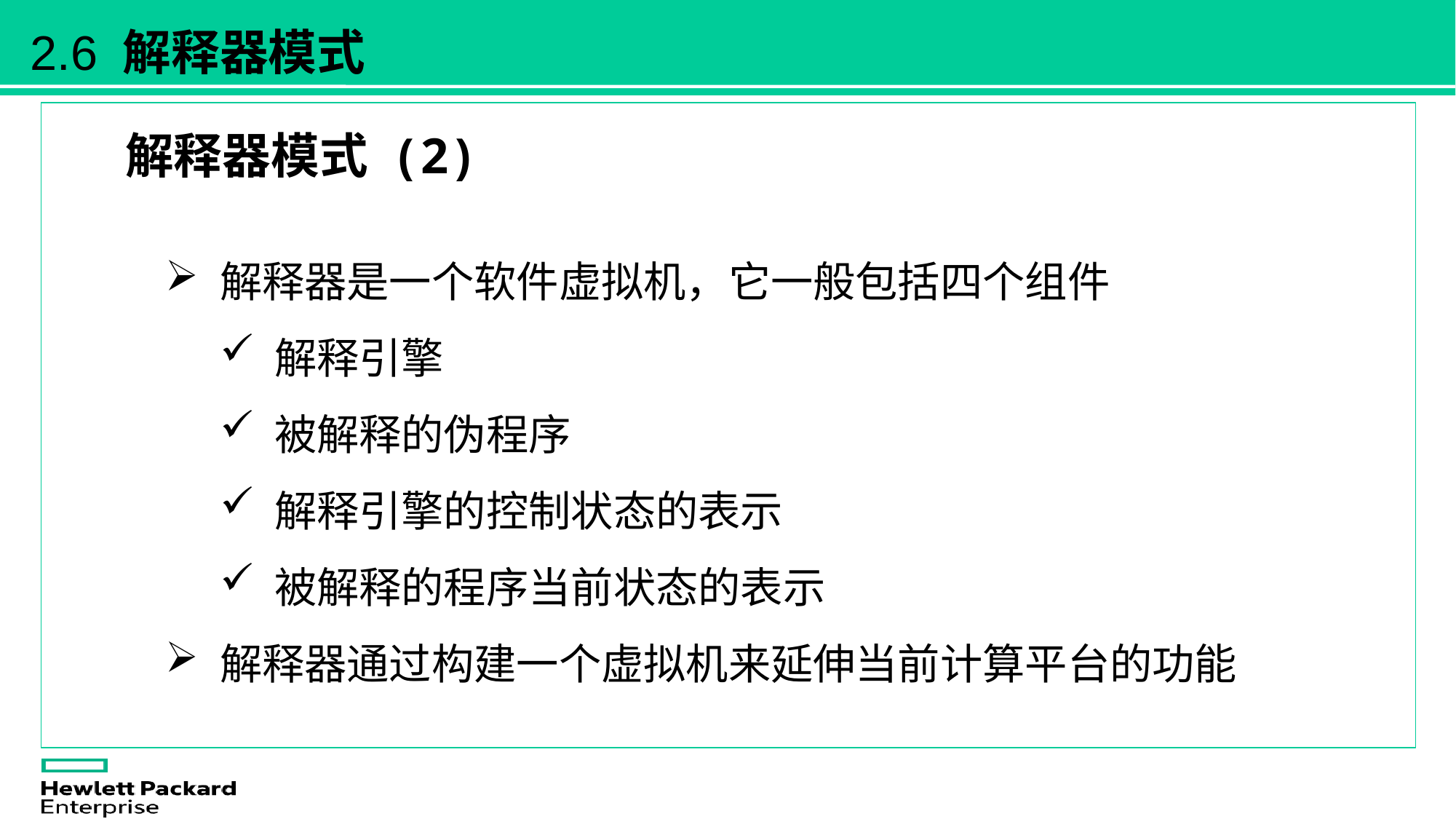

2.6 解释器模式

解释器模式 (2)
解释器是一个软件虚拟机，它一般包括四个组件
解释引擎
被解释的伪程序
解释引擎的控制状态的表示
被解释的程序当前状态的表示
解释器通过构建一个虚拟机来延伸当前计算平台的功能